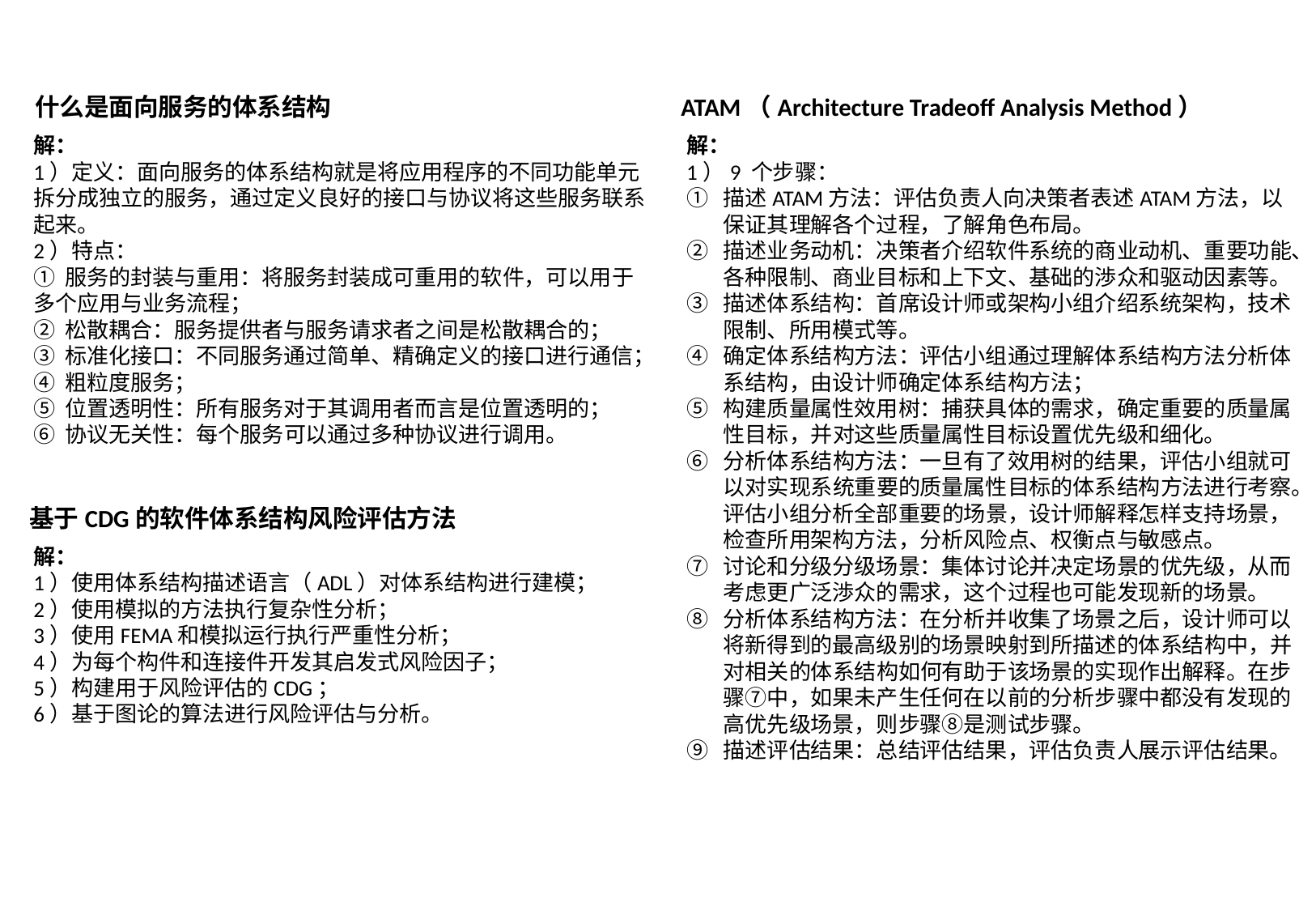

什么是面向服务的体系结构
ATAM（Architecture Tradeoff Analysis Method）
解：
1）定义：面向服务的体系结构就是将应用程序的不同功能单元拆分成独立的服务，通过定义良好的接口与协议将这些服务联系起来。
2）特点：
① 服务的封装与重用：将服务封装成可重用的软件，可以用于多个应用与业务流程；
② 松散耦合：服务提供者与服务请求者之间是松散耦合的；
③ 标准化接口：不同服务通过简单、精确定义的接口进行通信；
④ 粗粒度服务；
⑤ 位置透明性：所有服务对于其调用者而言是位置透明的；
⑥ 协议无关性：每个服务可以通过多种协议进行调用。
解：
1）9 个步骤：
描述ATAM方法：评估负责人向决策者表述ATAM方法，以保证其理解各个过程，了解角色布局。
描述业务动机：决策者介绍软件系统的商业动机、重要功能、各种限制、商业目标和上下文、基础的渉众和驱动因素等。
描述体系结构：首席设计师或架构小组介绍系统架构，技术限制、所用模式等。
确定体系结构方法：评估小组通过理解体系结构方法分析体系结构，由设计师确定体系结构方法；
构建质量属性效用树：捕获具体的需求，确定重要的质量属性目标，并对这些质量属性目标设置优先级和细化。
分析体系结构方法：一旦有了效用树的结果，评估小组就可以对实现系统重要的质量属性目标的体系结构方法进行考察。评估小组分析全部重要的场景，设计师解释怎样支持场景，检查所用架构方法，分析风险点、权衡点与敏感点。
讨论和分级分级场景：集体讨论并决定场景的优先级，从而考虑更广泛渉众的需求，这个过程也可能发现新的场景。
分析体系结构方法：在分析并收集了场景之后，设计师可以将新得到的最高级别的场景映射到所描述的体系结构中，并对相关的体系结构如何有助于该场景的实现作出解释。在步骤⑦中，如果未产生任何在以前的分析步骤中都没有发现的高优先级场景，则步骤⑧是测试步骤。
描述评估结果：总结评估结果，评估负责人展示评估结果。
基于CDG的软件体系结构风险评估方法
解：
1）使用体系结构描述语言（ADL）对体系结构进行建模；
2）使用模拟的方法执行复杂性分析；
3）使用FEMA和模拟运行执行严重性分析；
4）为每个构件和连接件开发其启发式风险因子；
5）构建用于风险评估的CDG；
6）基于图论的算法进行风险评估与分析。